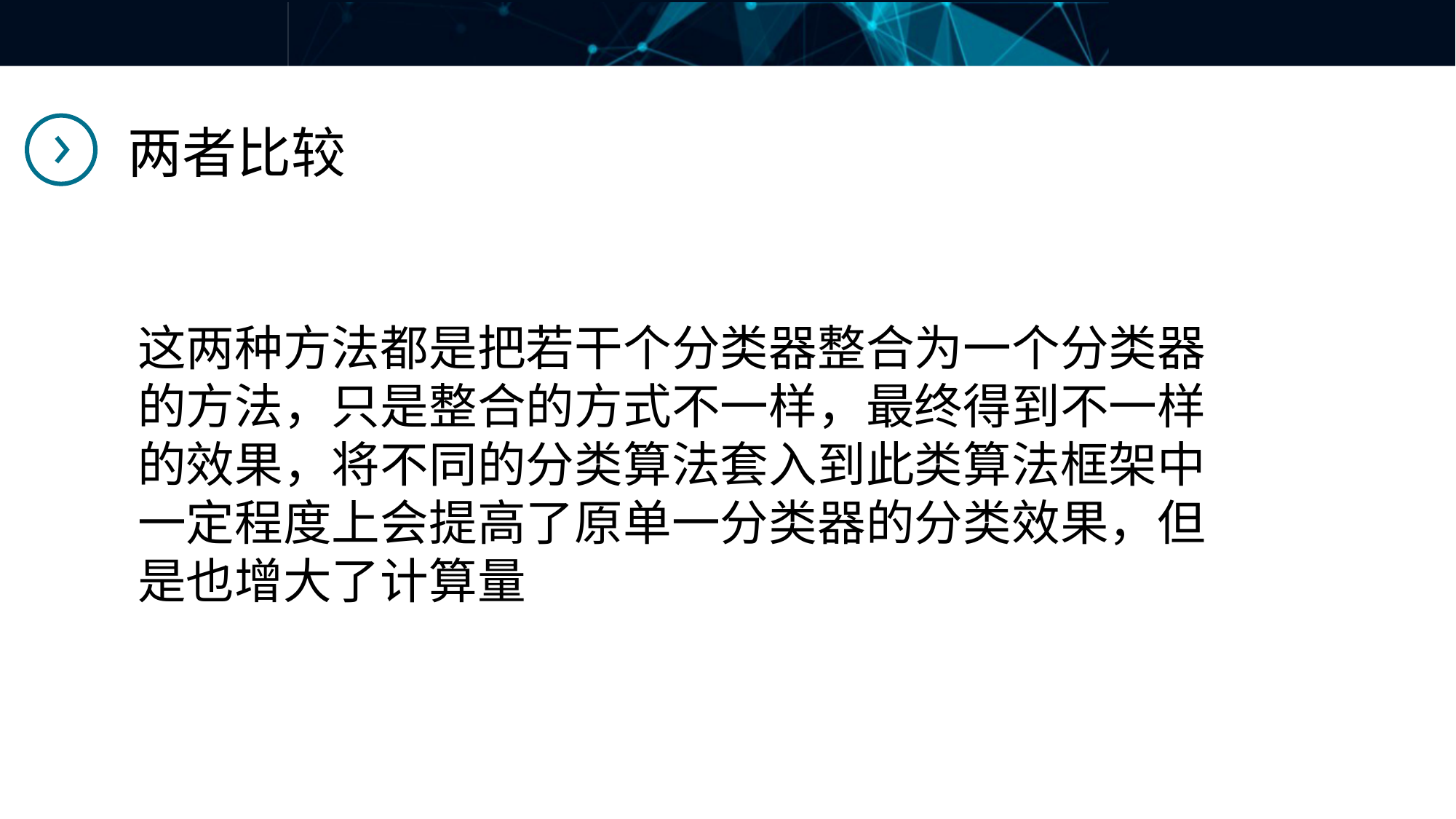

两者比较
这两种方法都是把若干个分类器整合为一个分类器的方法，只是整合的方式不一样，最终得到不一样的效果，将不同的分类算法套入到此类算法框架中一定程度上会提高了原单一分类器的分类效果，但是也增大了计算量